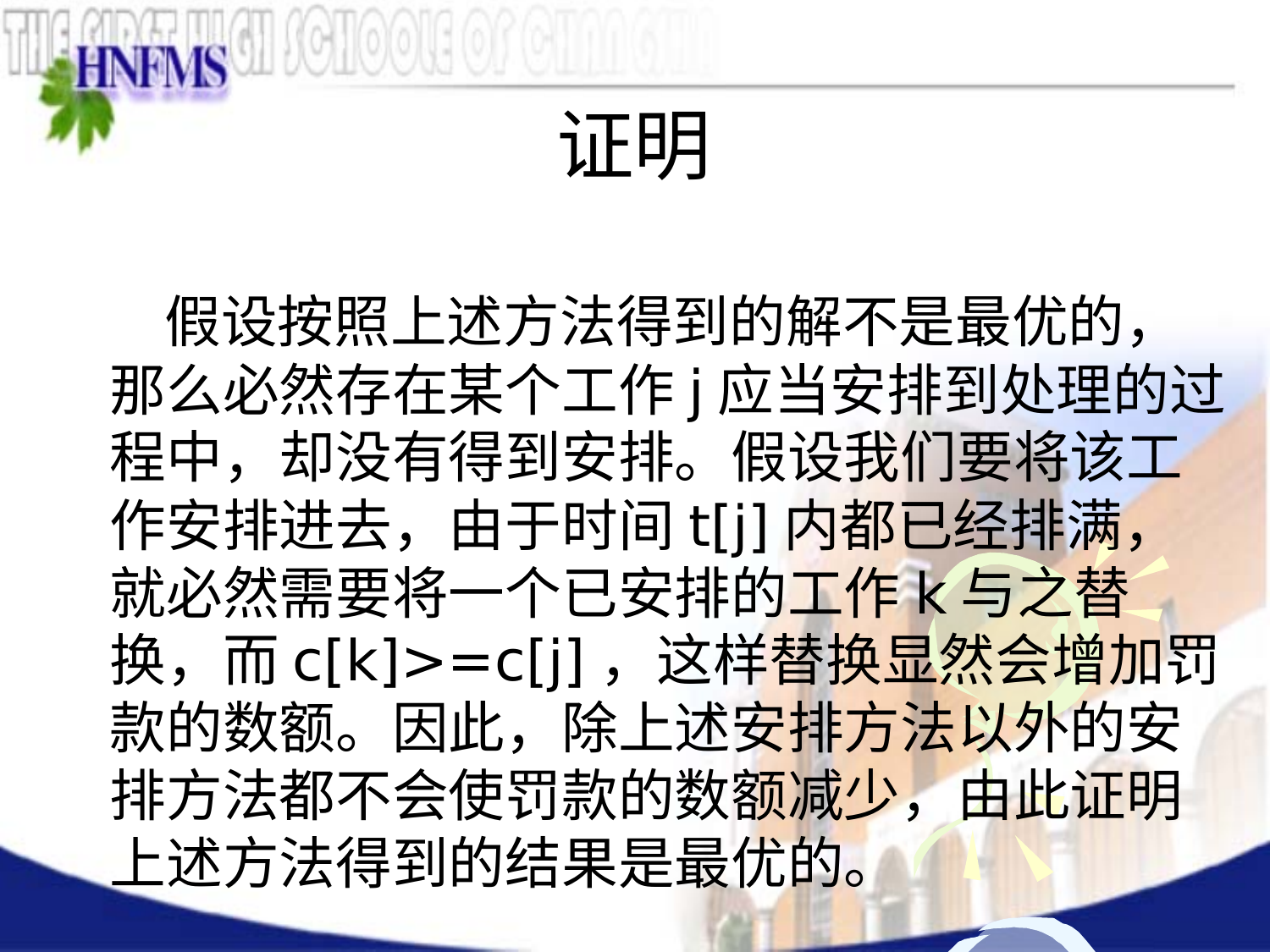

证明
       假设按照上述方法得到的解不是最优的，那么必然存在某个工作j应当安排到处理的过程中，却没有得到安排。假设我们要将该工作安排进去，由于时间t[j]内都已经排满，就必然需要将一个已安排的工作k与之替换，而c[k]>=c[j]，这样替换显然会增加罚款的数额。因此，除上述安排方法以外的安排方法都不会使罚款的数额减少，由此证明上述方法得到的结果是最优的。